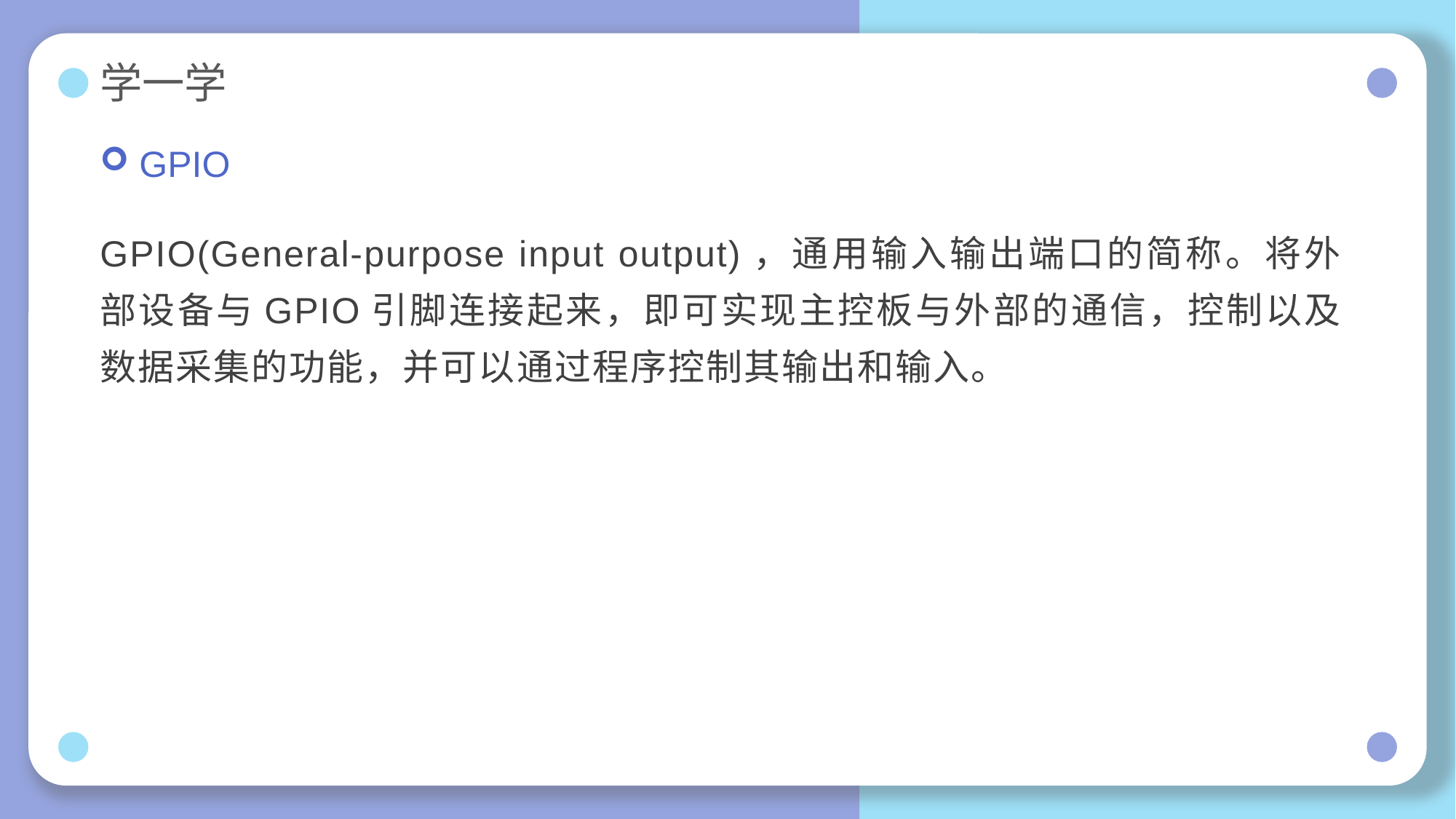

# 学一学
 GPIO
GPIO(General-purpose input output)，通用输入输出端口的简称。将外部设备与GPIO引脚连接起来，即可实现主控板与外部的通信，控制以及数据采集的功能，并可以通过程序控制其输出和输入。